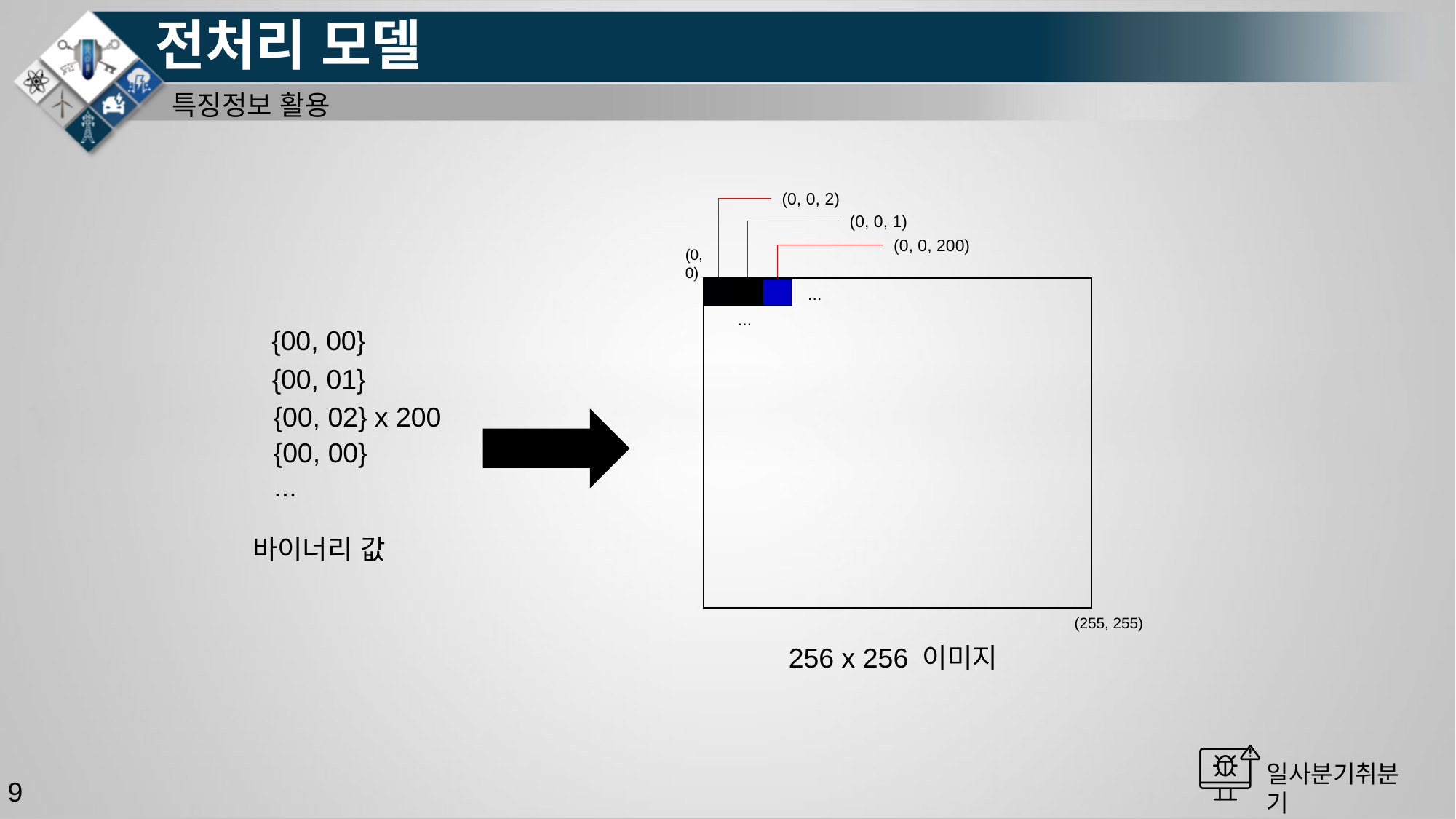

# 전처리 모델

특징정보 활용
(0, 0, 2)

(0, 0, 1)

(0, 0, 200)
(0, 0)

...
...

{00, 00}
{00, 01}
{00, 02} x 200

{00, 00}
...
바이너리 값
(255, 255)
256 x 256 이미지